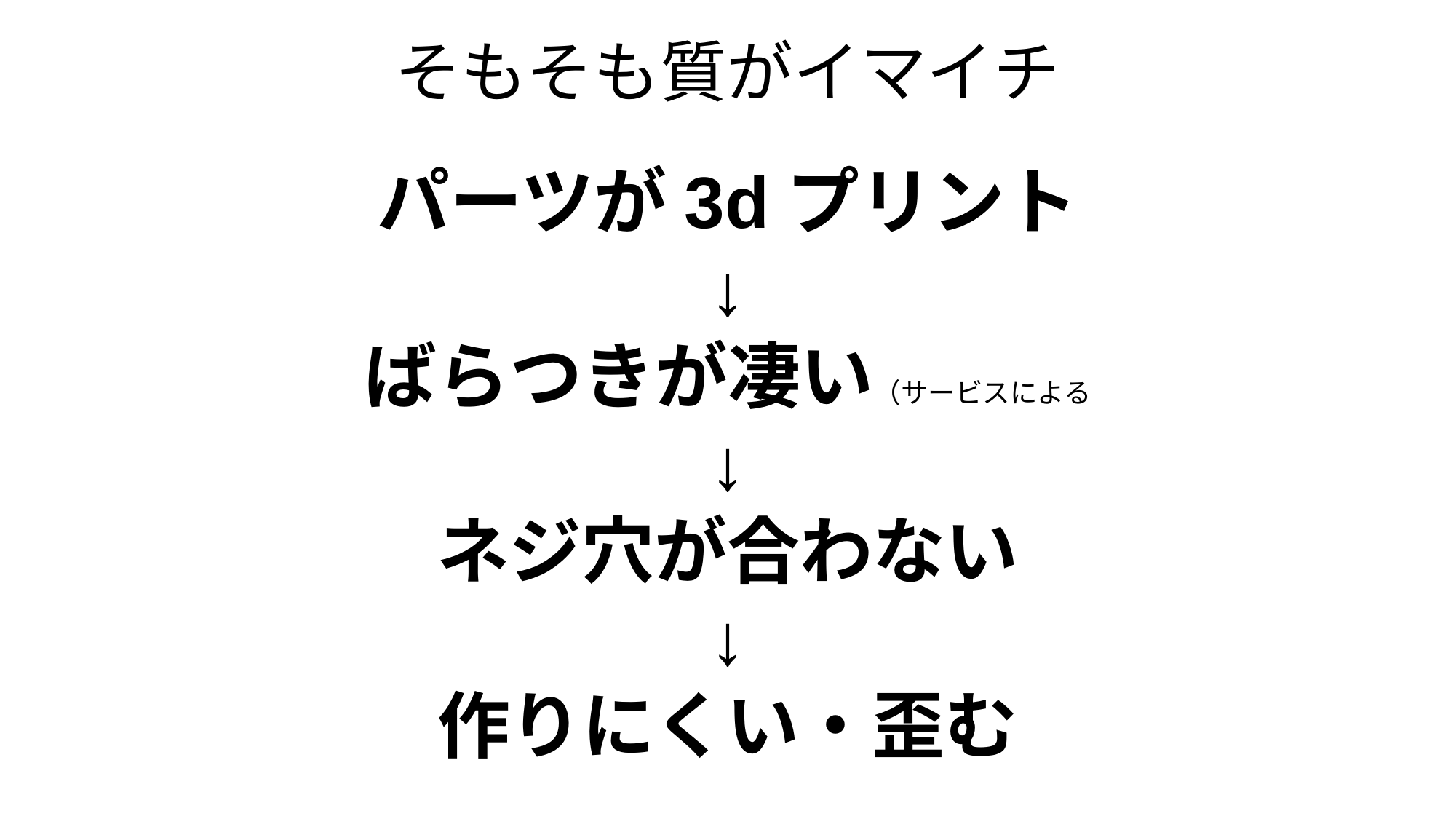

# そもそも質がイマイチ
パーツが3dプリント
↓
ばらつきが凄い（サービスによる
↓
ネジ穴が合わない
↓
作りにくい・歪む